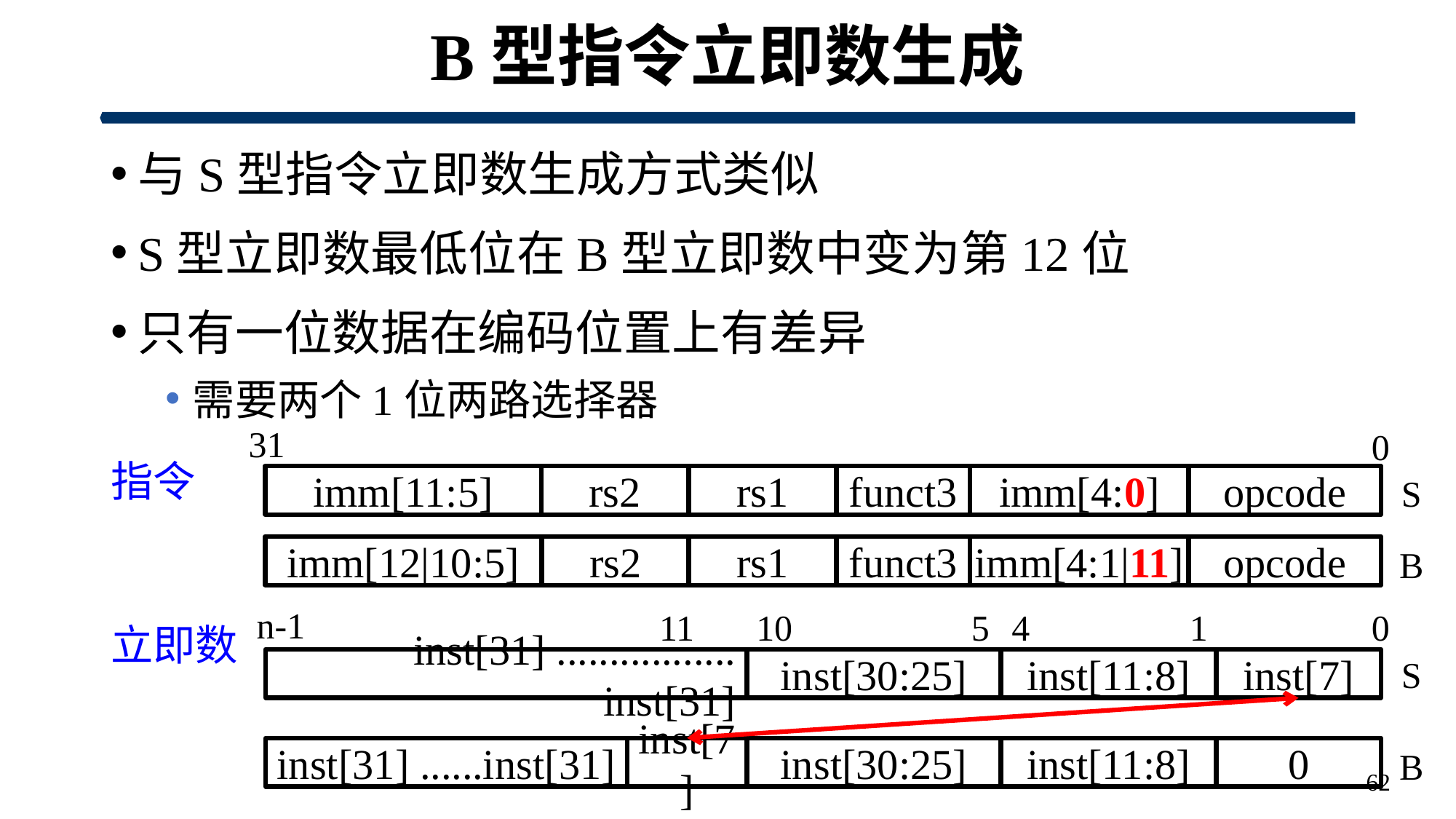

# B型指令立即数生成
与S型指令立即数生成方式类似
S型立即数最低位在B型立即数中变为第12位
只有一位数据在编码位置上有差异
需要两个1位两路选择器
指令

立即数
31
0
S
imm[11:5]
rs1
funct3
imm[4:0]
opcode
rs2
imm[12|10:5]
rs2
rs1
funct3
imm[4:1|11]
opcode
B
n-1
   11
10
5
4
1
0
S
inst[31] ................. inst[31]
inst[30:25]
inst[11:8]
inst[7]
B
inst[30:25]
inst[11:8]
inst[31] ......inst[31]
inst[7]
0
62